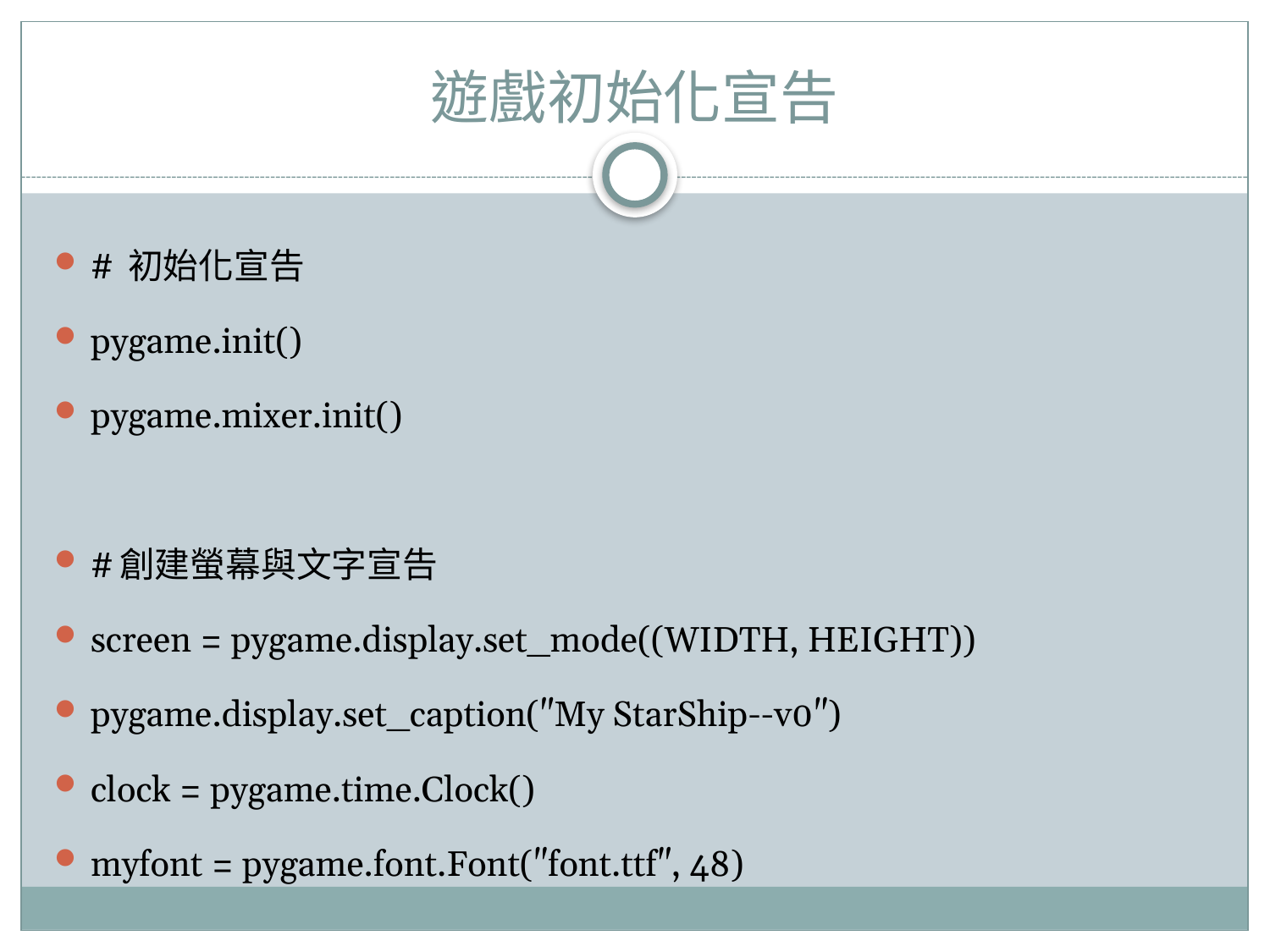

# 遊戲初始化宣告
# 初始化宣告
pygame.init()
pygame.mixer.init()

#創建螢幕與文字宣告
screen = pygame.display.set_mode((WIDTH, HEIGHT))
pygame.display.set_caption("My StarShip--v0")
clock = pygame.time.Clock()
myfont = pygame.font.Font("font.ttf", 48)